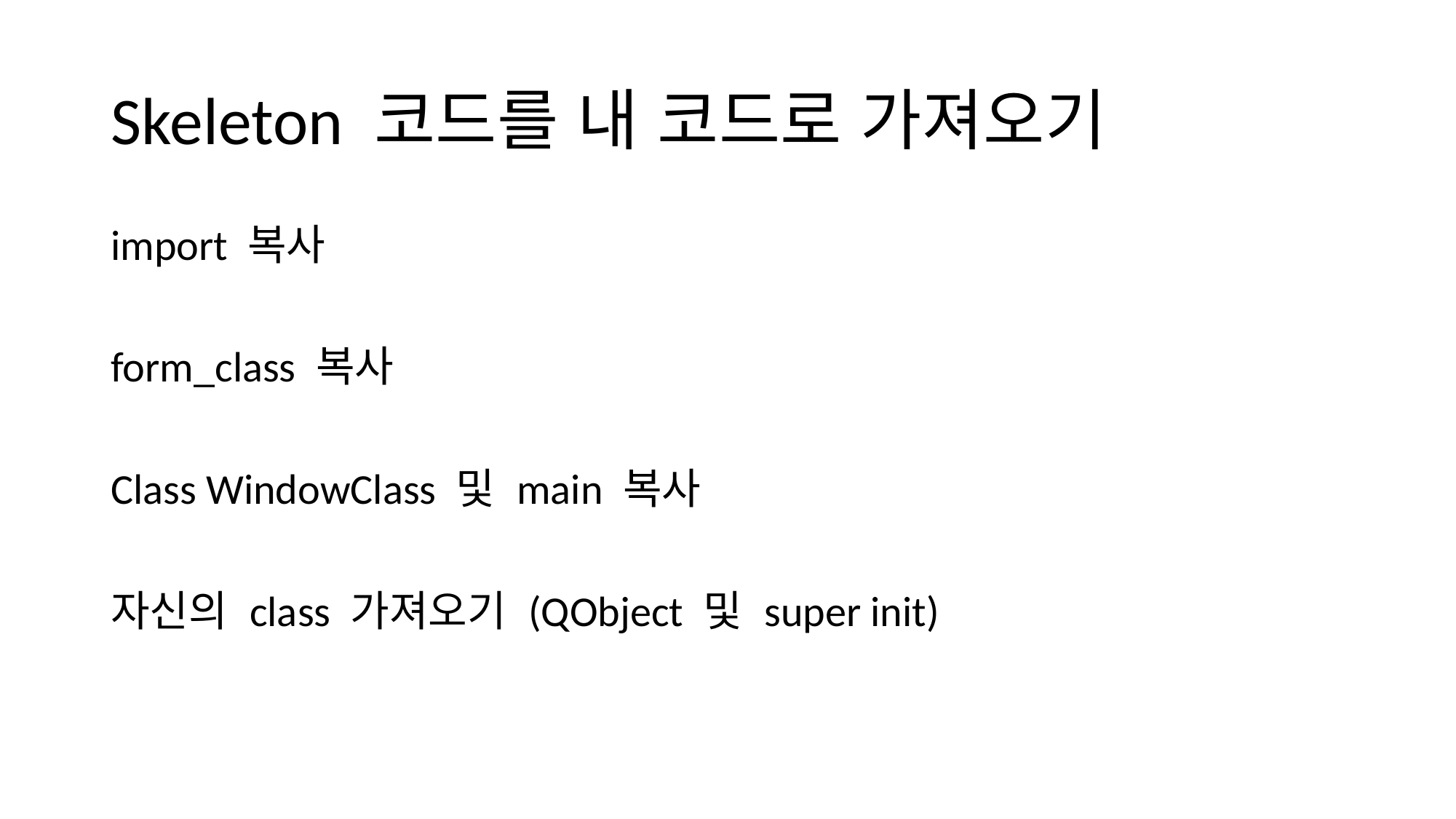

# Skeleton 코드를 내 코드로 가져오기
import 복사

form_class 복사

Class WindowClass 및 main 복사

자신의 class 가져오기 (QObject 및 super init)